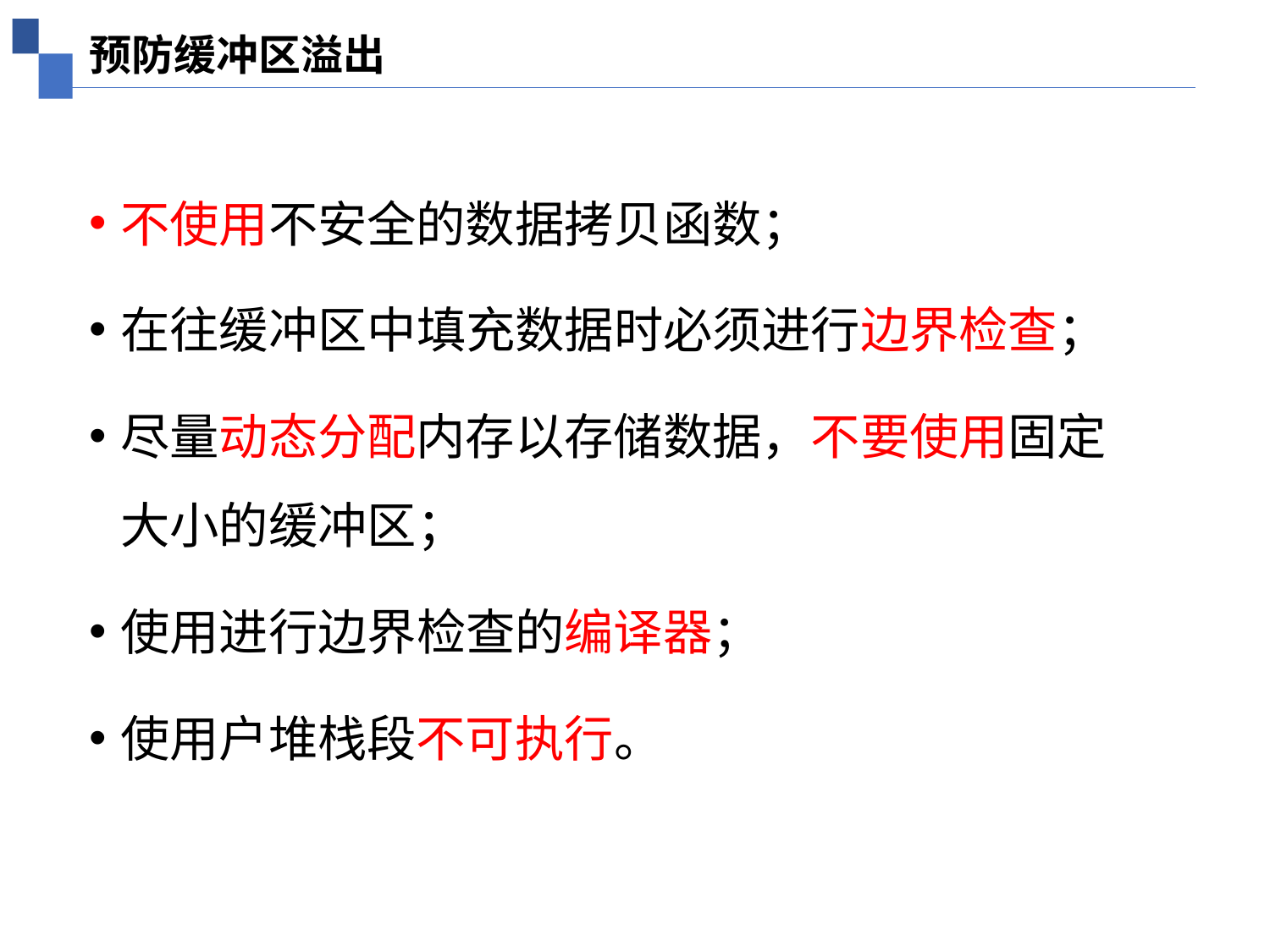

预防缓冲区溢出
不使用不安全的数据拷贝函数；
在往缓冲区中填充数据时必须进行边界检查；
尽量动态分配内存以存储数据，不要使用固定大小的缓冲区；
使用进行边界检查的编译器；
使用户堆栈段不可执行。
19